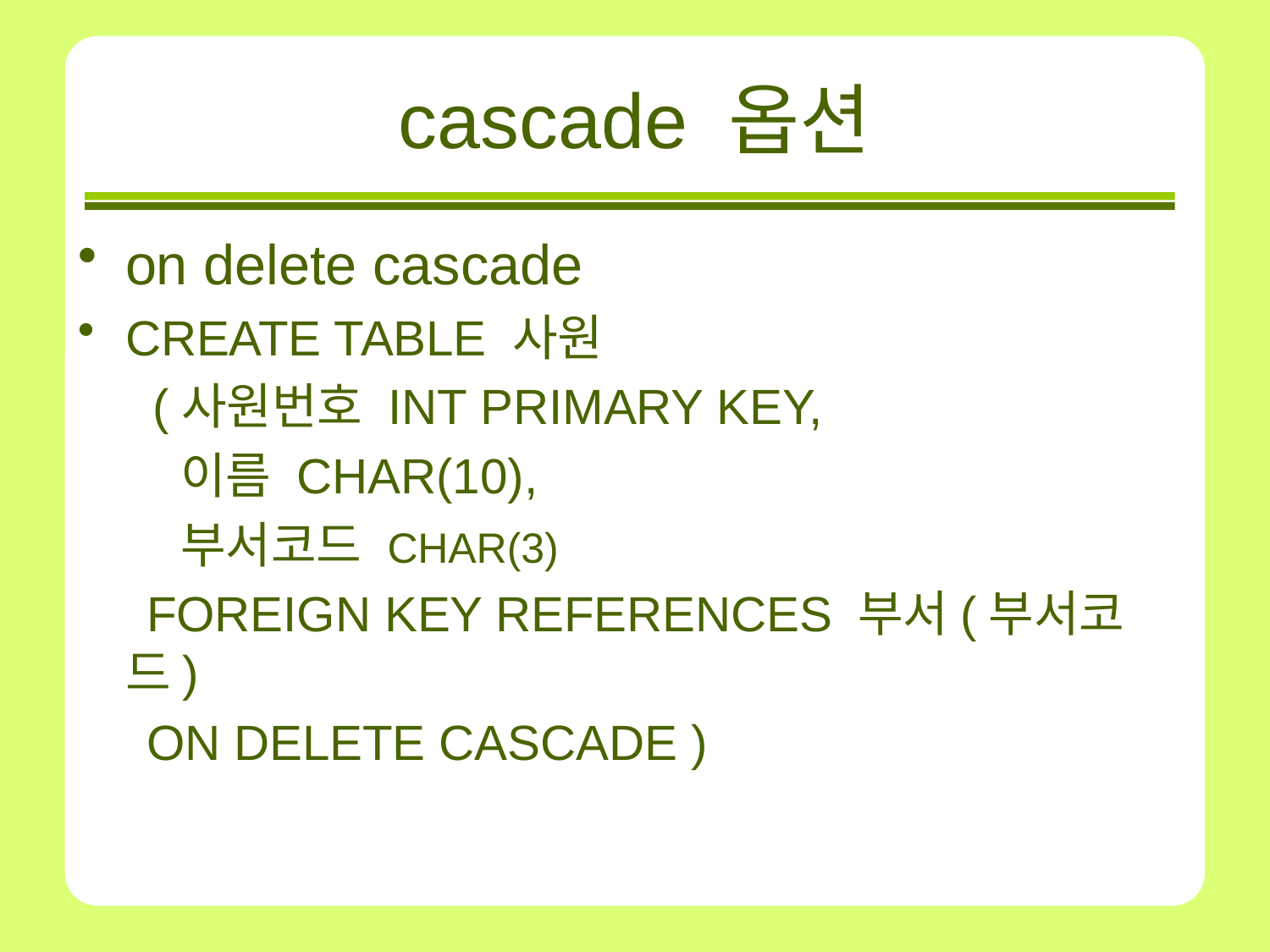

# cascade 옵션
on delete cascade
CREATE TABLE 사원
 (사원번호 INT PRIMARY KEY,
  이름 CHAR(10),
  부서코드 CHAR(3)
     FOREIGN KEY REFERENCES 부서(부서코드)
     ON DELETE CASCADE )